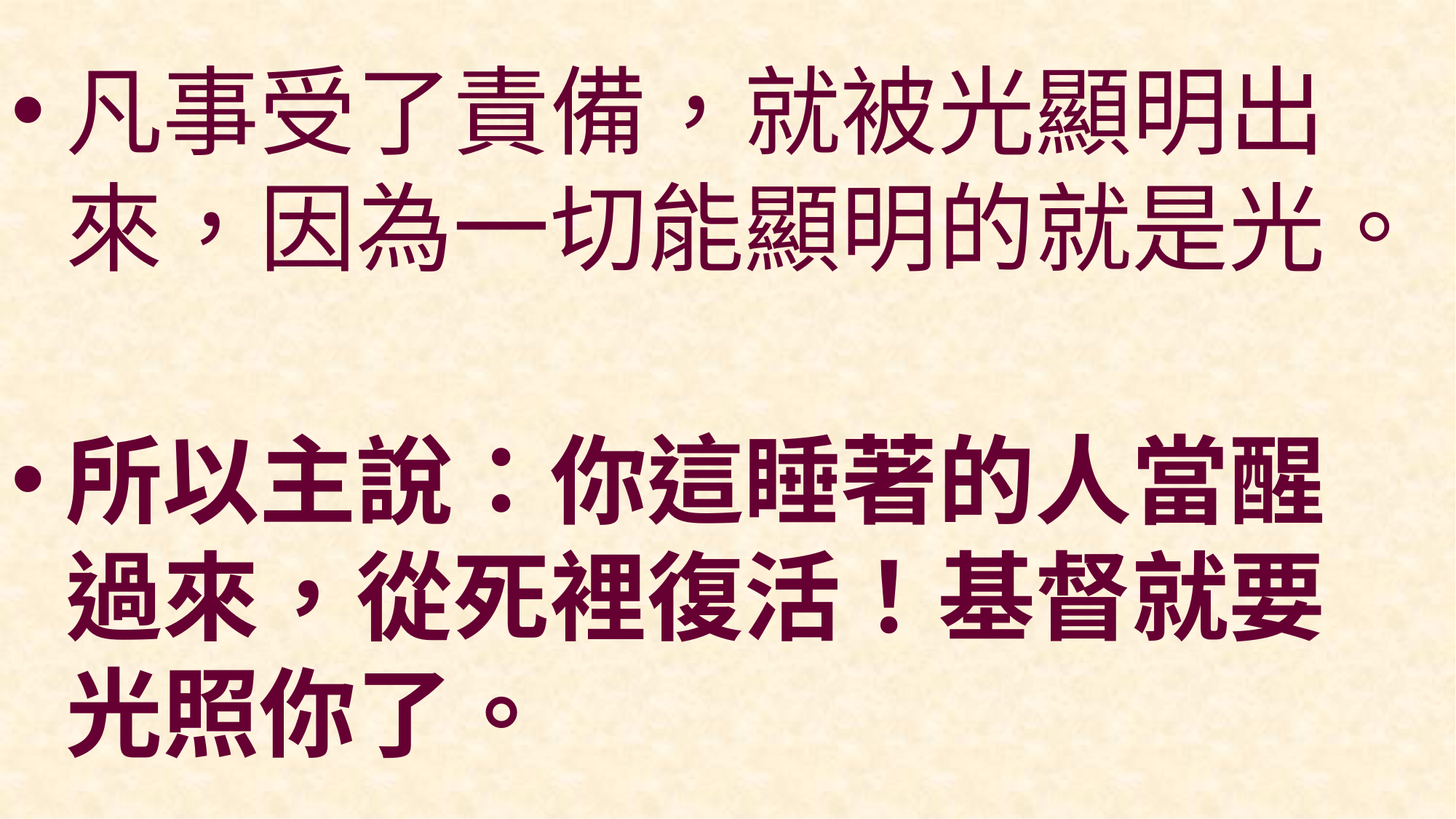

凡事受了責備，就被光顯明出來，因為一切能顯明的就是光。
所以主說：你這睡著的人當醒過來，從死裡復活！基督就要光照你了。